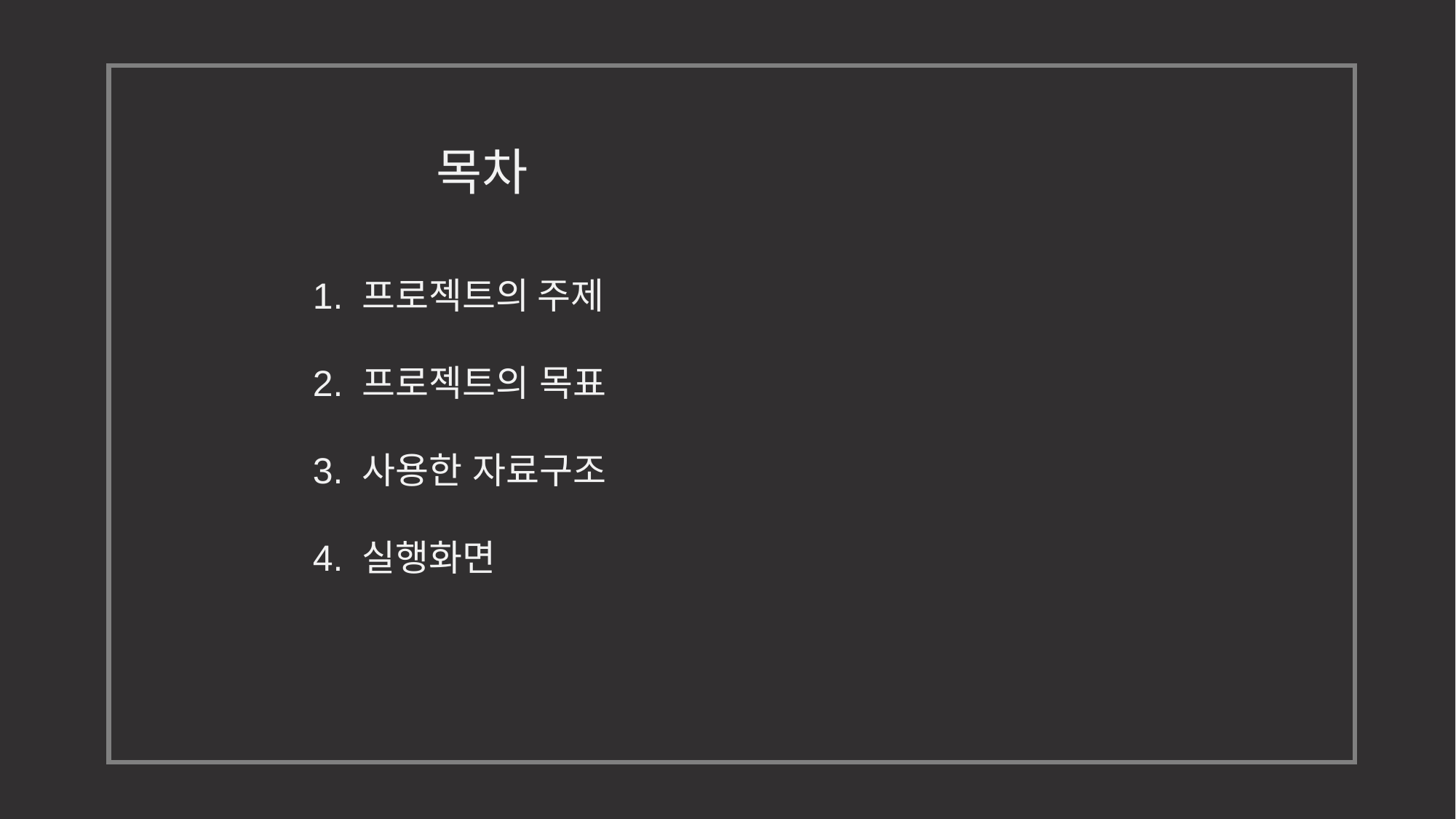

목차
1. 프로젝트의 주제

2. 프로젝트의 목표

3. 사용한 자료구조

4. 실행화면